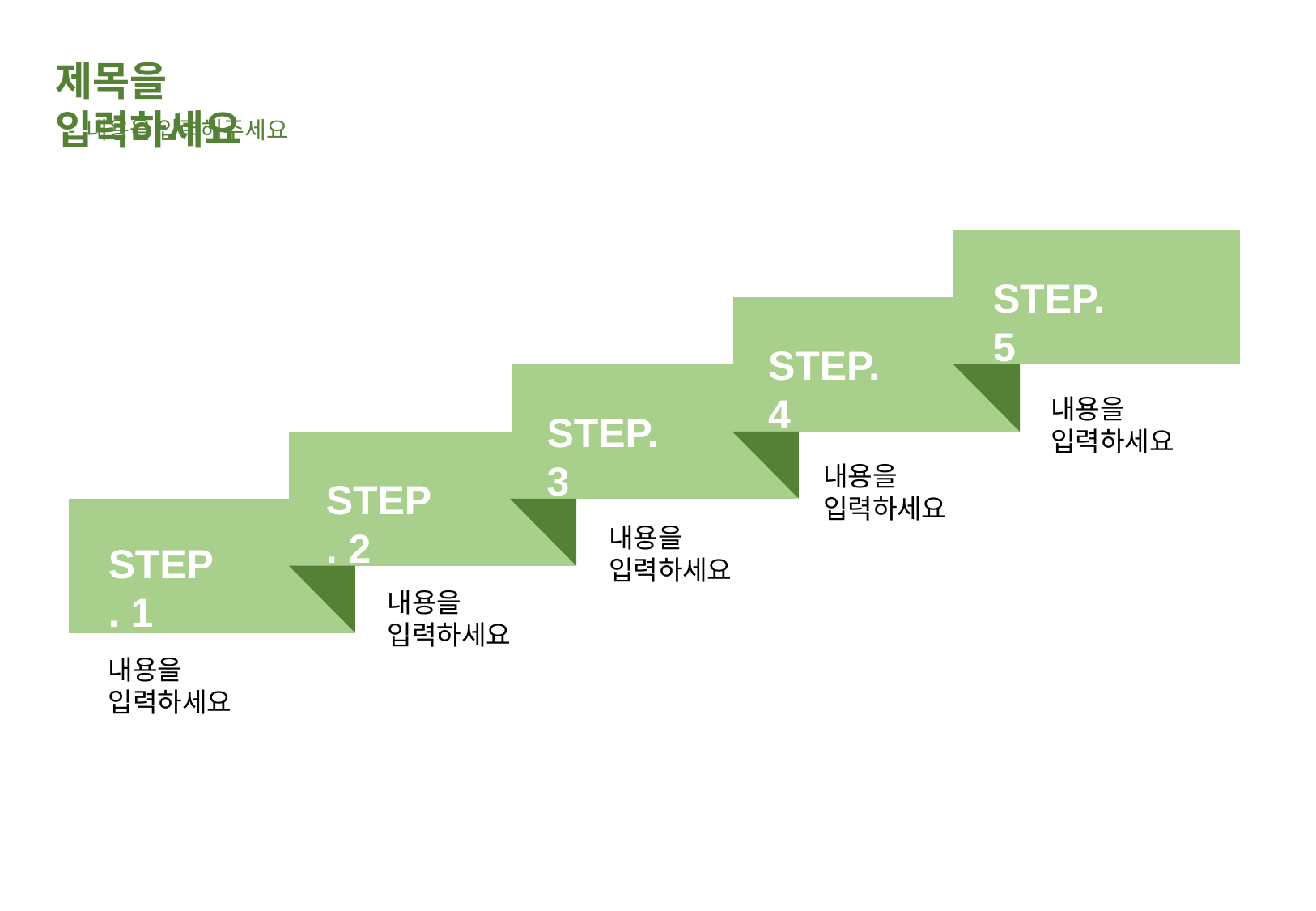

제목을 입력하세요
- 내용을 입력해주세요

STEP. 5
STEP. 4
내용을 입력하세요
STEP. 3
내용을 입력하세요
STEP. 2
내용을 입력하세요
STEP. 1
내용을 입력하세요
내용을 입력하세요